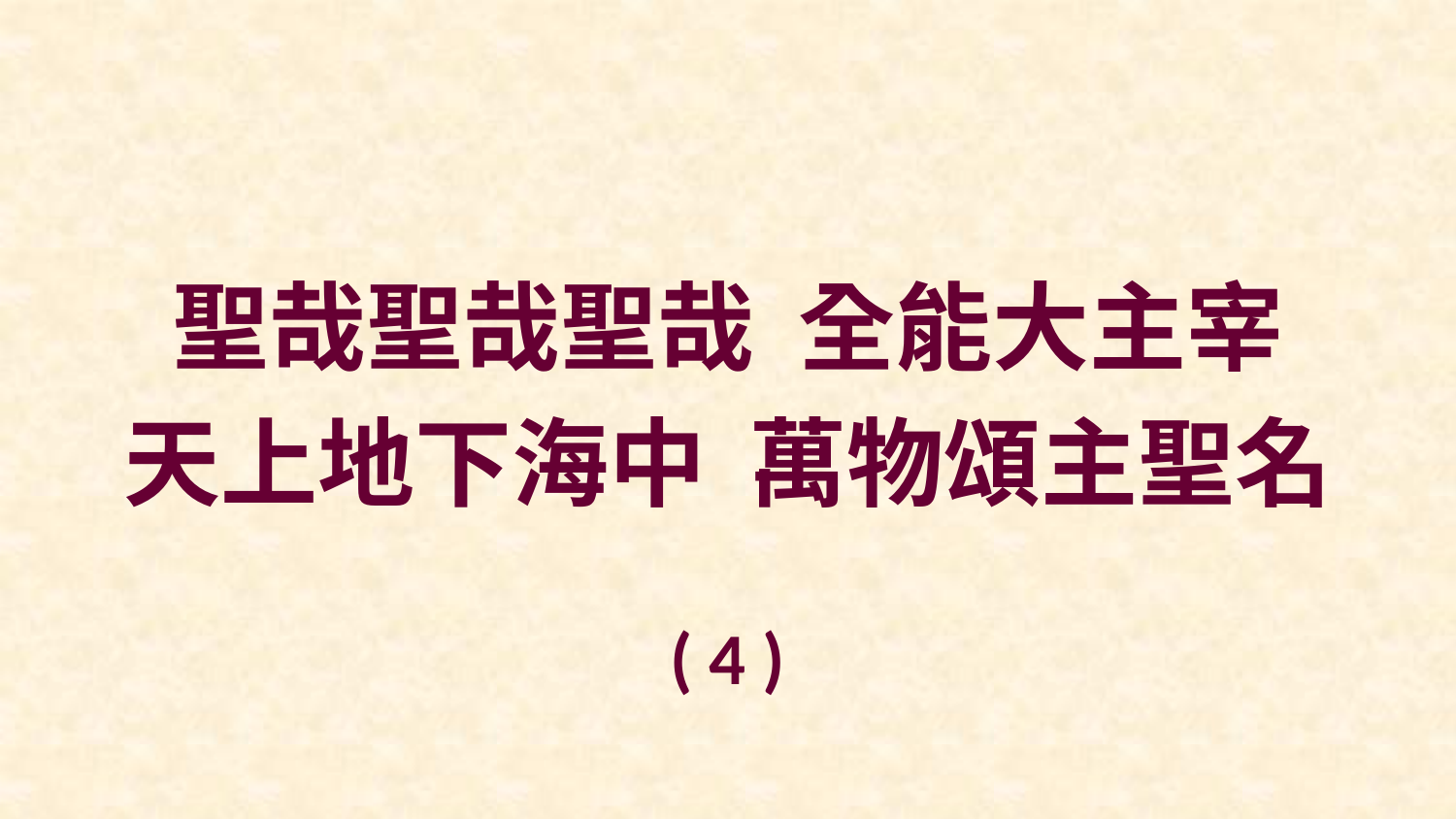

聖哉聖哉聖哉  全能大主宰
天上地下海中  萬物頌主聖名
( 4 )